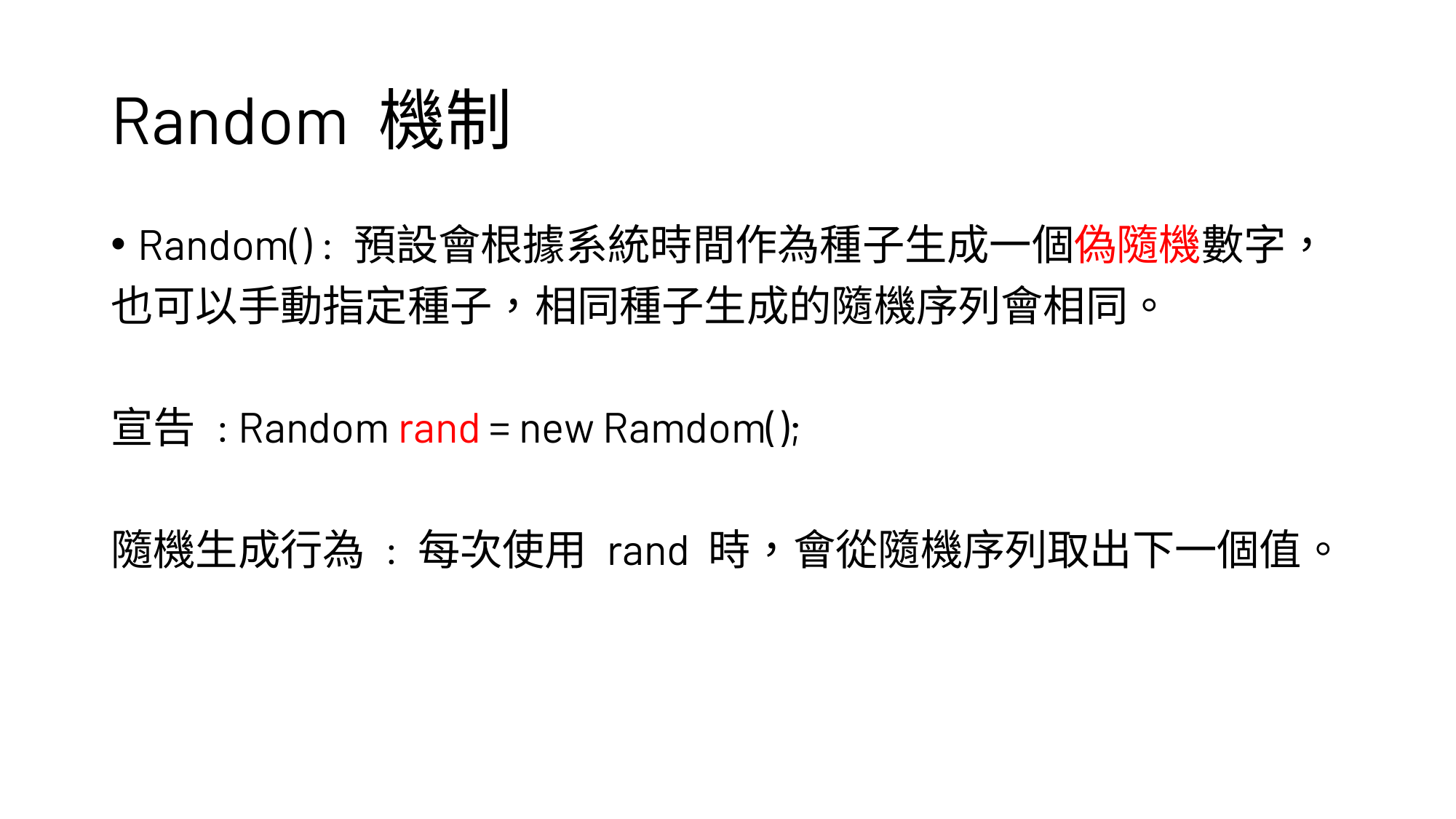

# Random 機制
Random() : 預設會根據系統時間作為種子生成一個偽隨機數字，
也可以手動指定種子，相同種子生成的隨機序列會相同。

宣告 : Random rand = new Ramdom();

隨機生成行為 : 每次使用 rand 時，會從隨機序列取出下一個值。